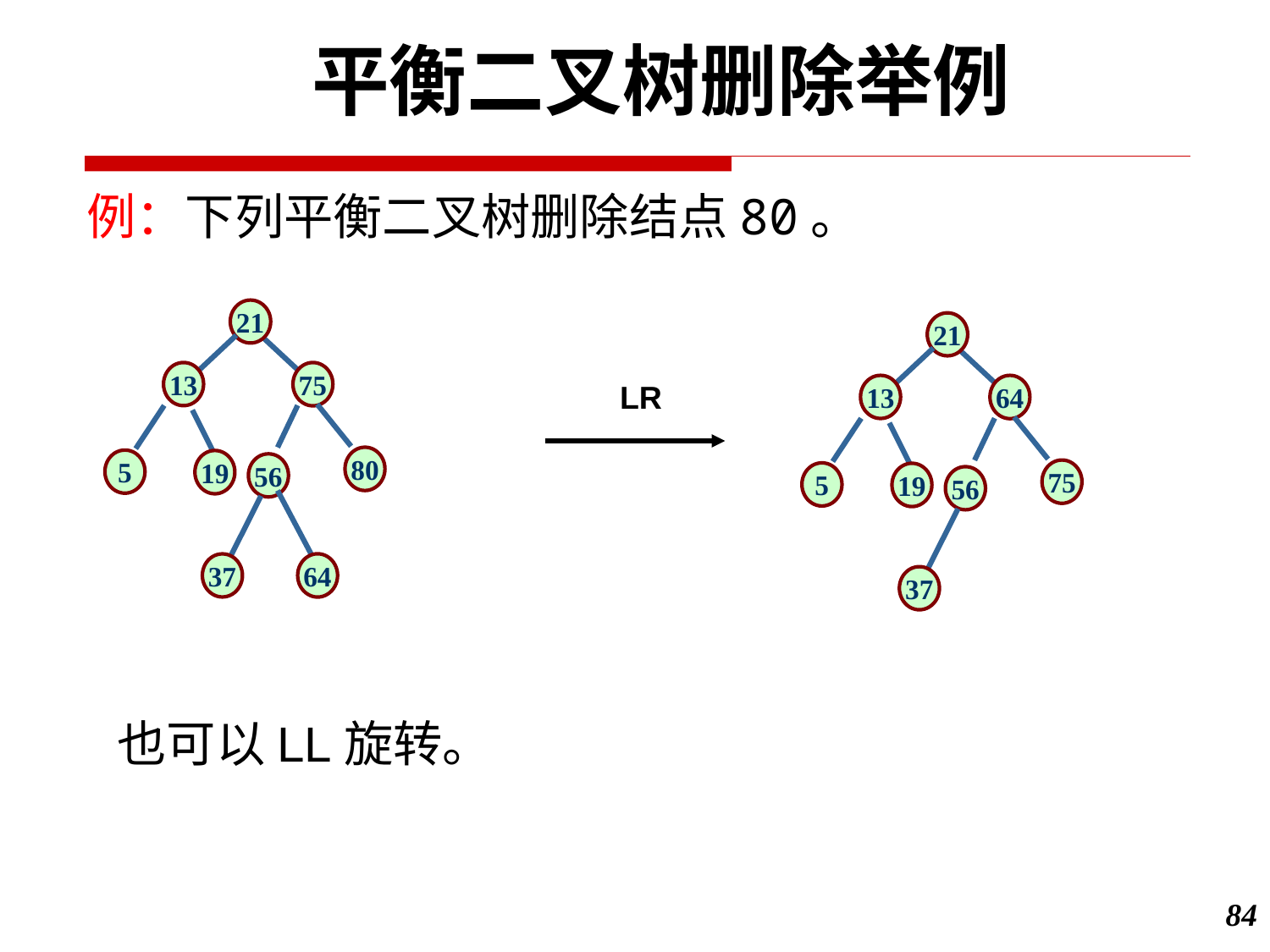

平衡二叉树删除举例
例：下列平衡二叉树删除结点80。
21

13
75

80
56

5
19

64
37
21

13
64

75
56

5
19

37
LR
也可以LL旋转。
84